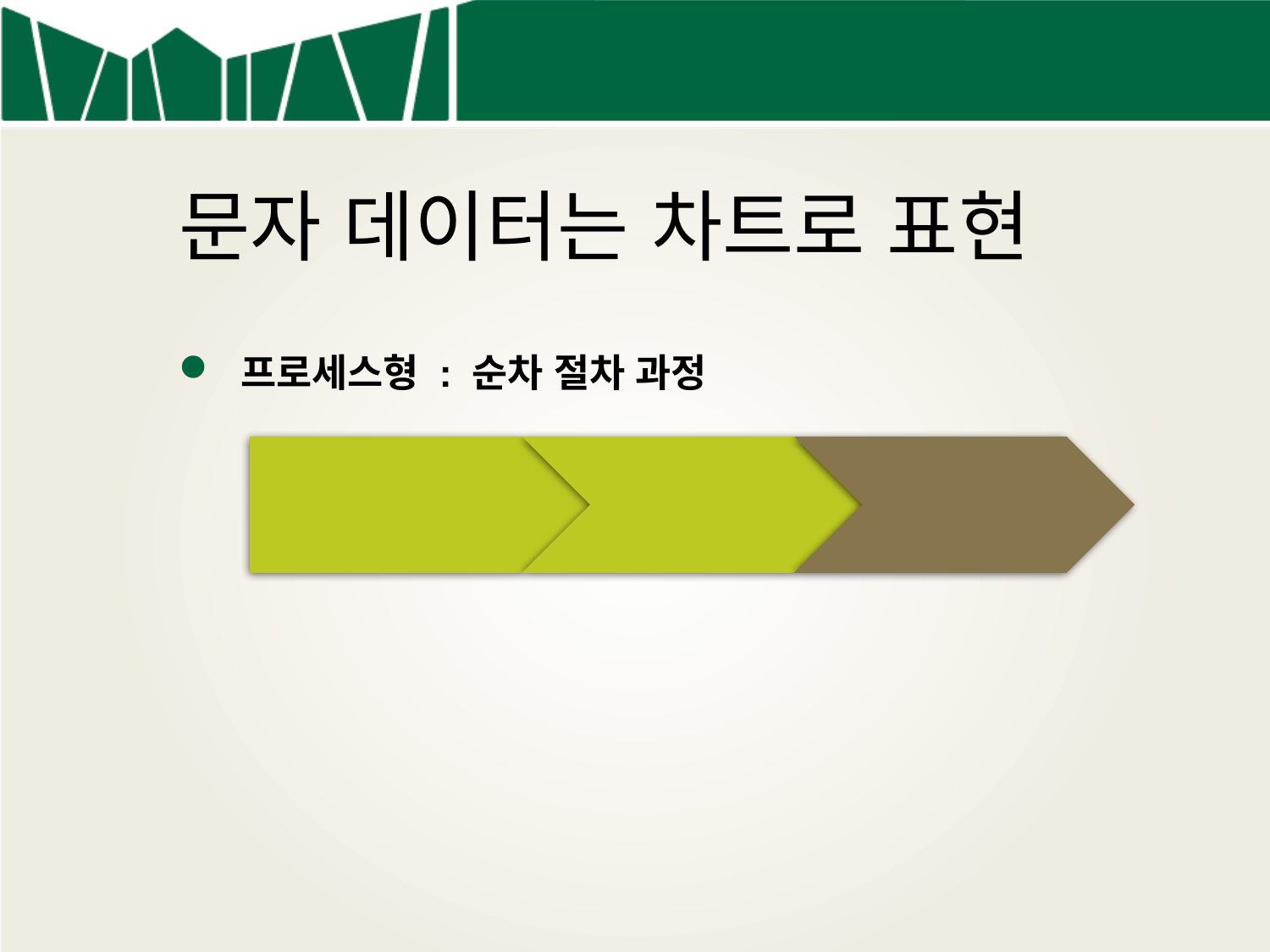

# 문자 데이터는 차트로 표현
프로세스형 : 순차 절차 과정